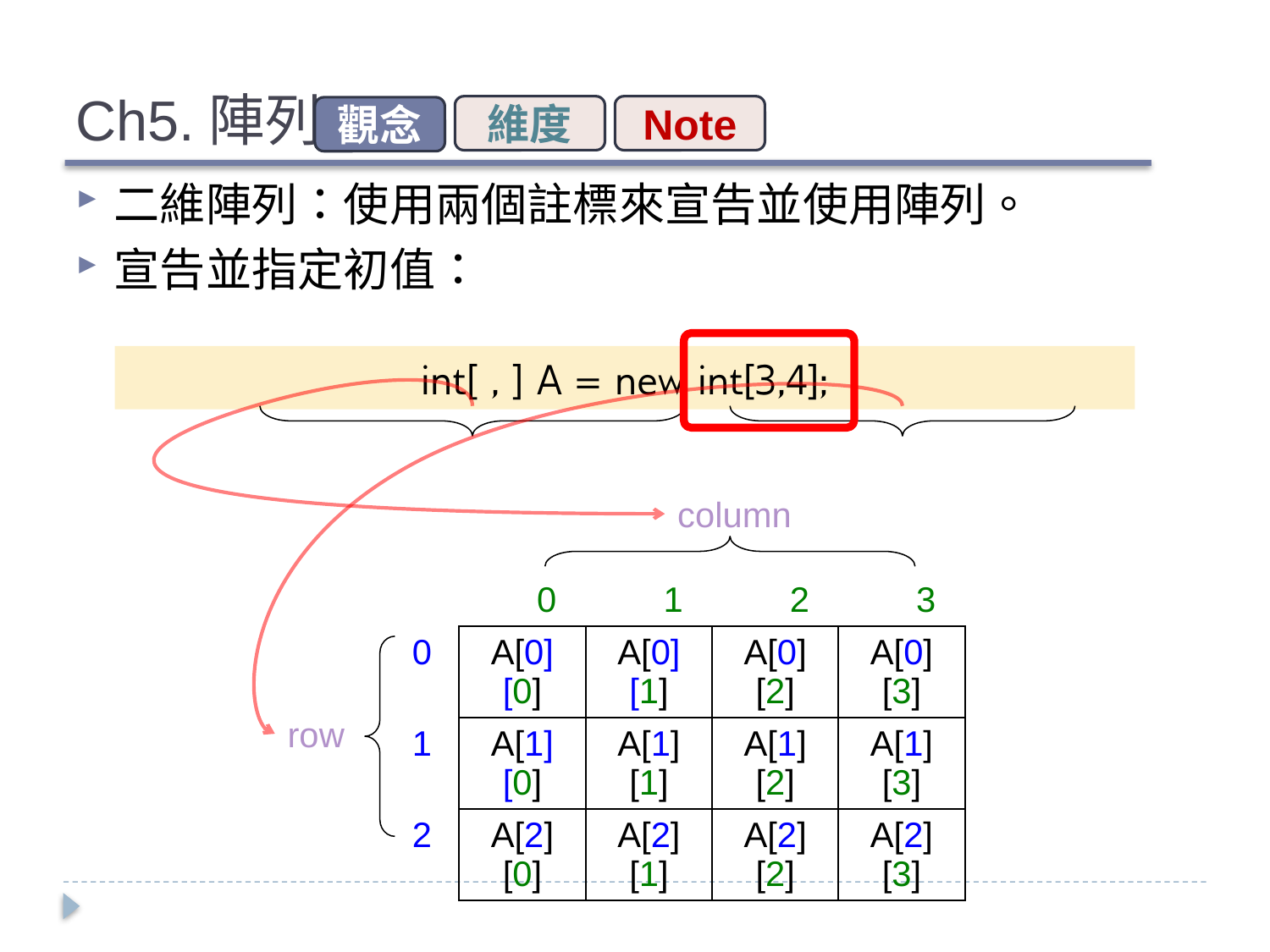

# Ch5.陣列
維度
Note
觀念
二維陣列：使用兩個註標來宣告並使用陣列。
宣告並指定初值：

int[ , ] A = new int[3,4];

column
|  | 0 | 1 | 2 | 3 |
| --- | --- | --- | --- | --- |
| 0 | A[0][0] | A[0][1] | A[0][2] | A[0][3] |
| 1 | A[1][0] | A[1][1] | A[1][2] | A[1][3] |
| 2 | A[2][0] | A[2][1] | A[2][2] | A[2][3] |

row